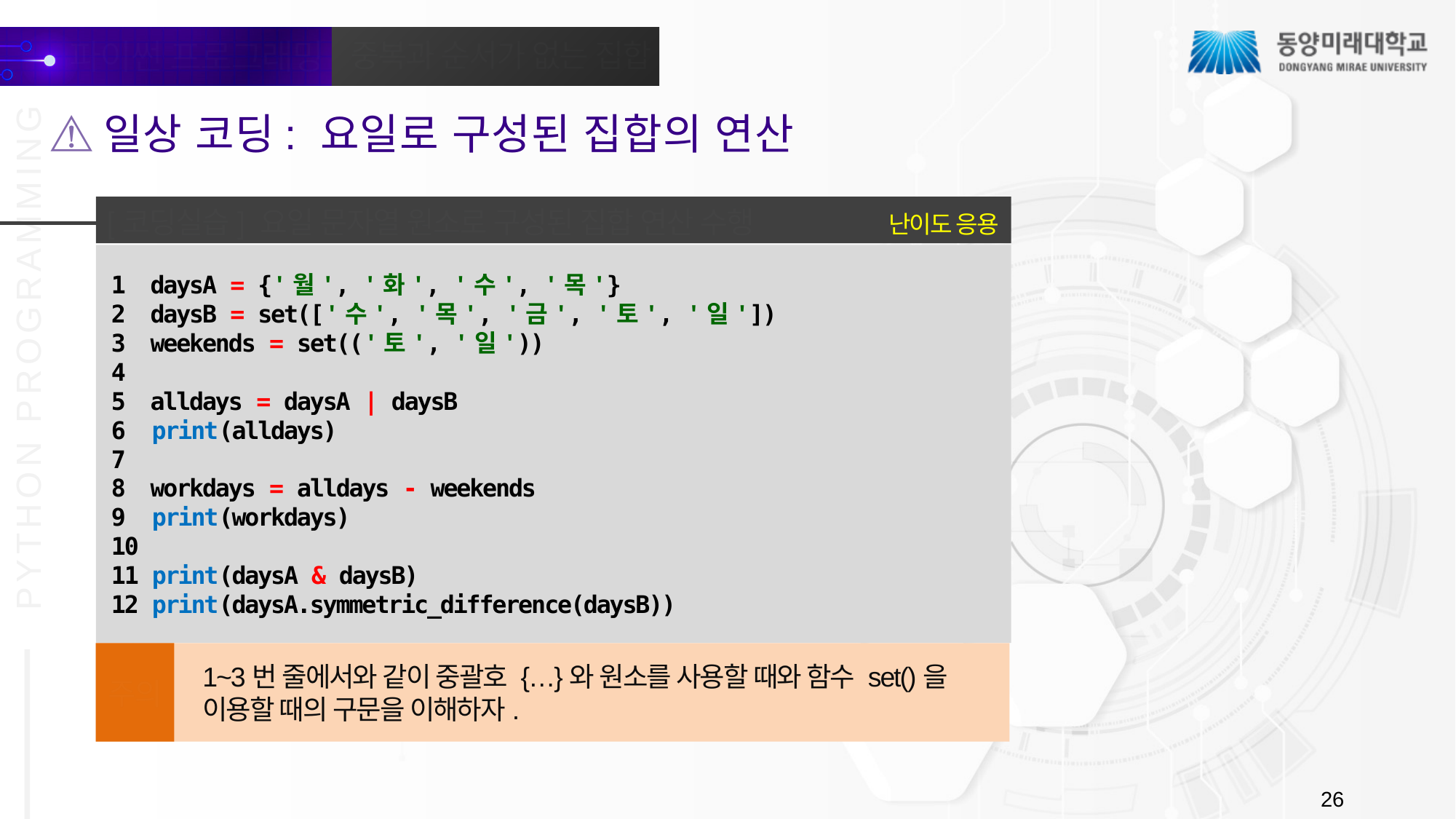

일상 코딩: 요일로 구성된 집합의 연산

난이도 응용
[코딩실습] 요일 문자열 원소로 구성된 집합 연산 수행
1  daysA = {'월', '화', '수', '목'}
2  daysB = set(['수', '목', '금', '토', '일'])
3  weekends = set(('토', '일'))
4
5  alldays = daysA | daysB
6  print(alldays)
7
8  workdays = alldays - weekends
9  print(workdays)
10
11 print(daysA & daysB)
12 print(daysA.symmetric_difference(daysB))
1~3번 줄에서와 같이 중괄호 {…}와 원소를 사용할 때와 함수 set()을
이용할 때의 구문을 이해하자.
주의
26